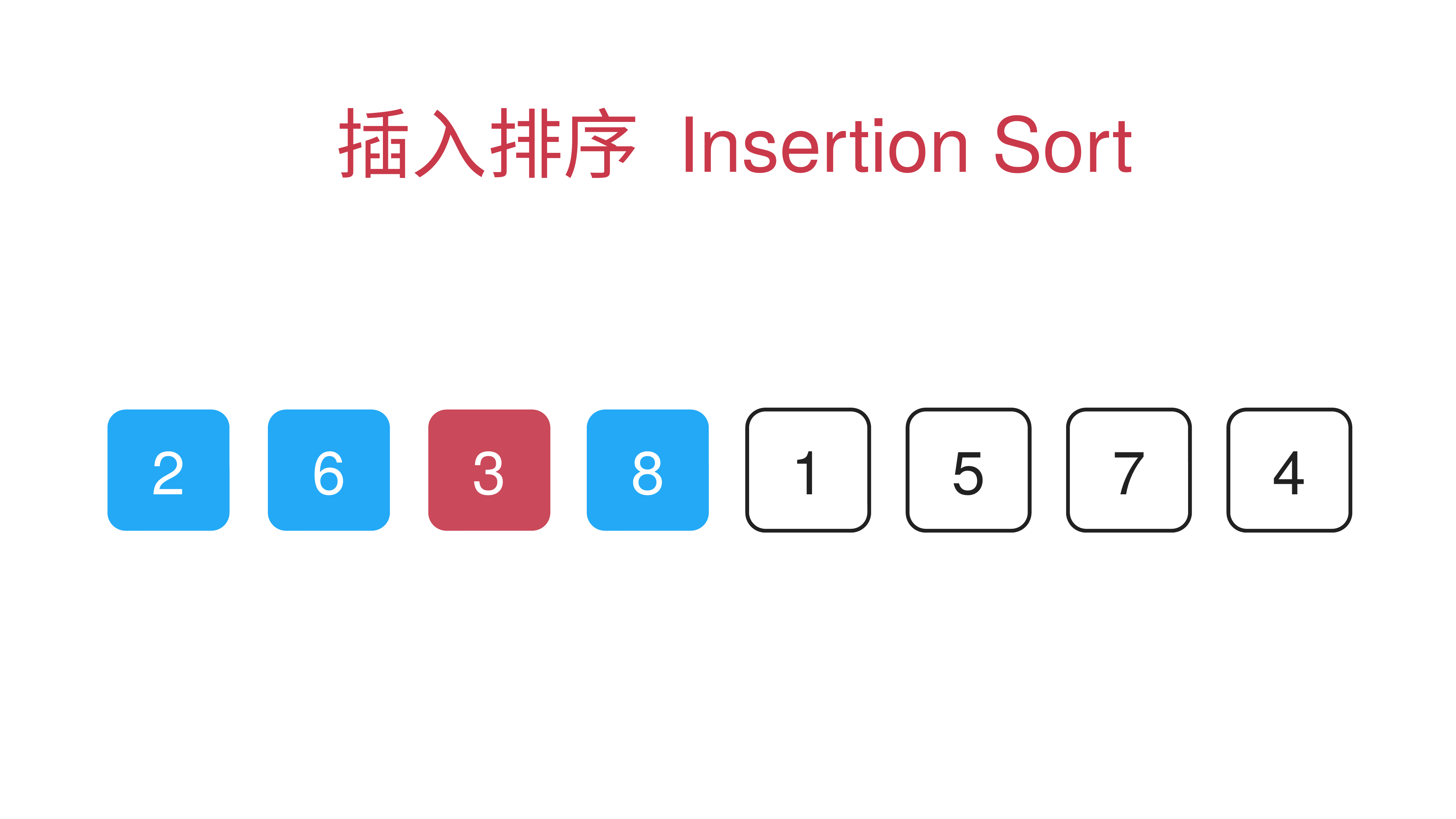

# 插入排序 Insertion Sort
2
6
3
8
1
5
7
4